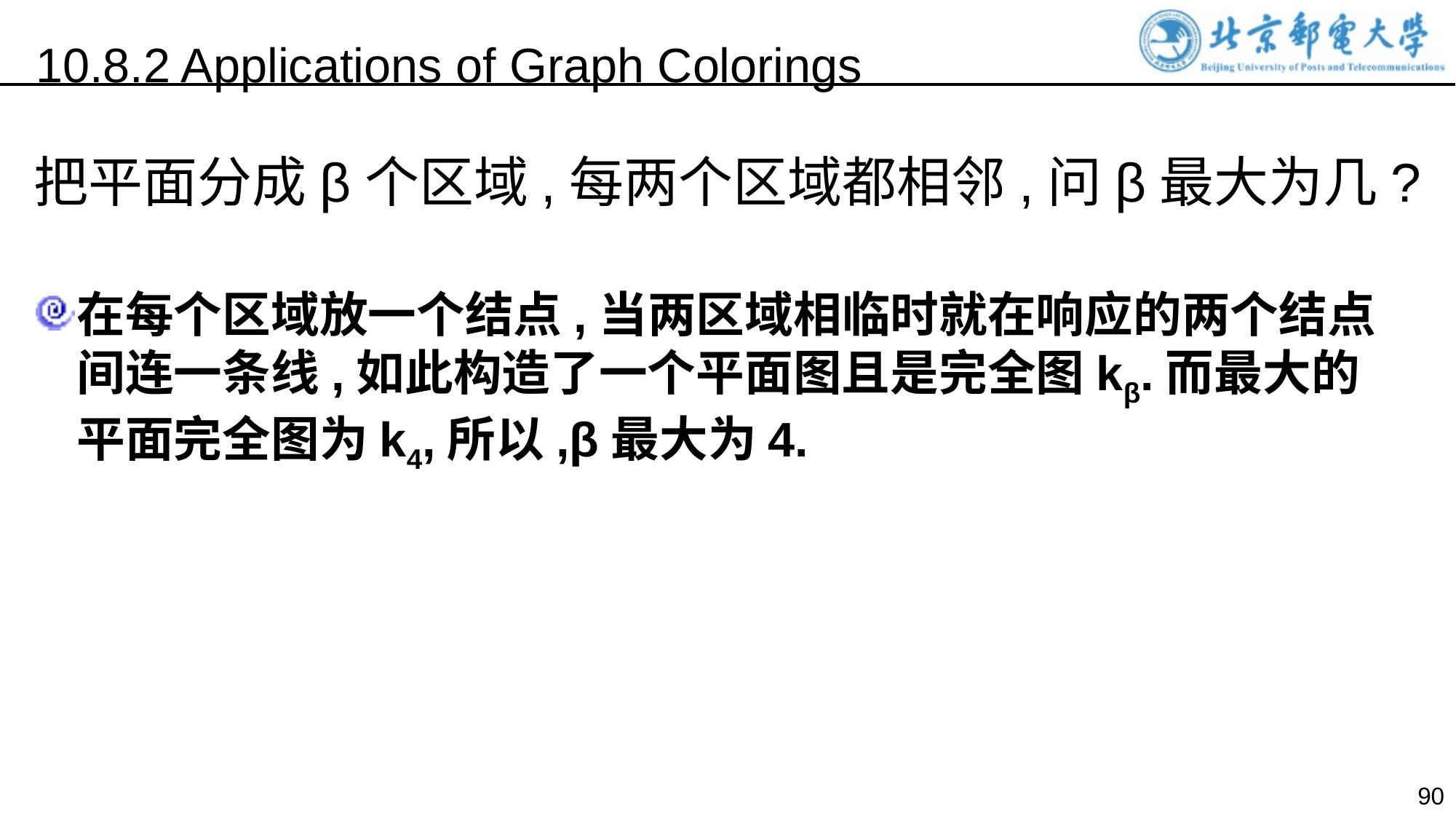

10.8.2 Applications of Graph Colorings
把平面分成β个区域,每两个区域都相邻,问β最大为几?
在每个区域放一个结点,当两区域相临时就在响应的两个结点间连一条线,如此构造了一个平面图且是完全图kβ.而最大的平面完全图为k4,所以,β最大为4.